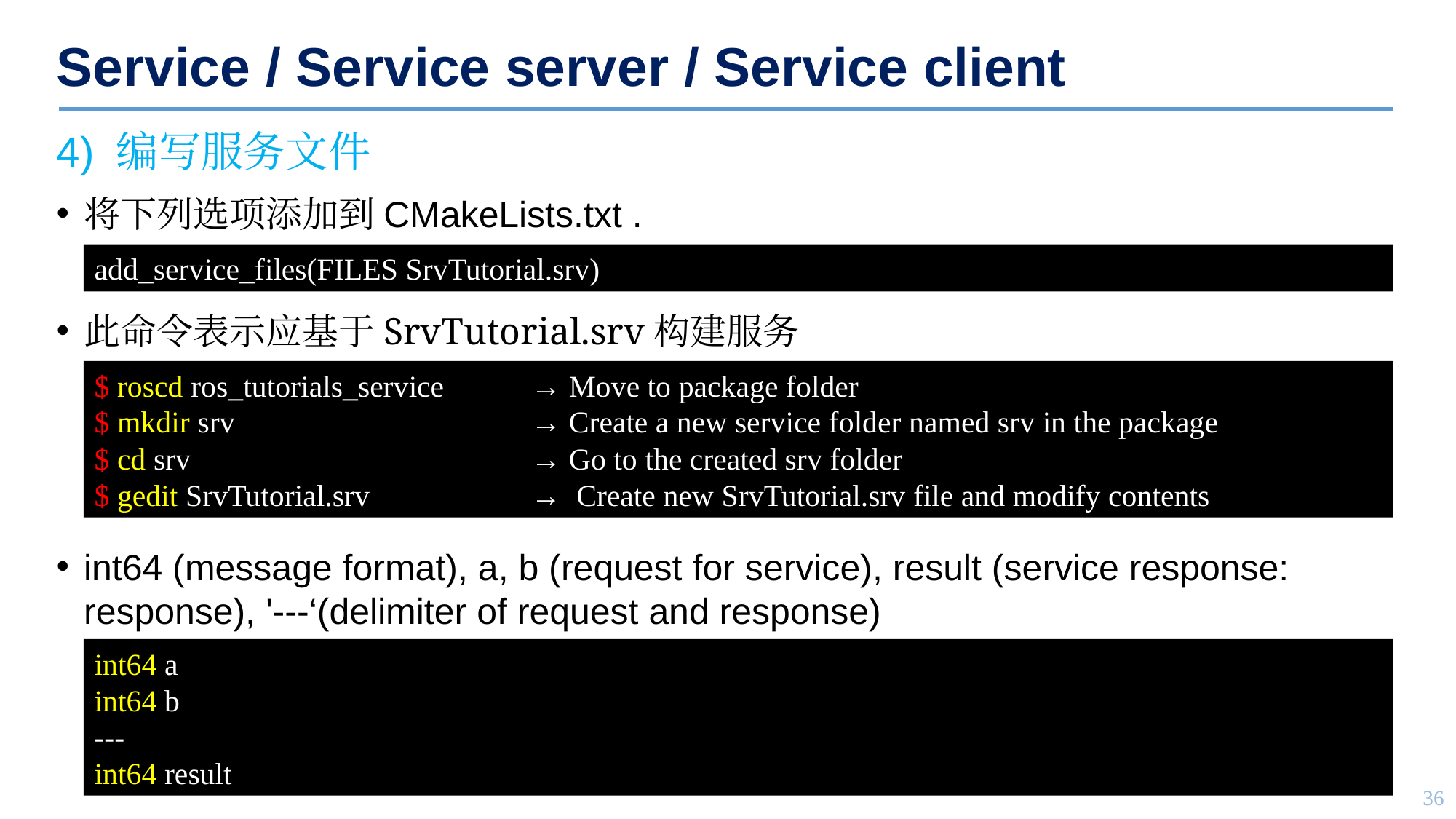

# Service / Service server / Service client
4) 编写服务文件
将下列选项添加到CMakeLists.txt .

此命令表示应基于SrvTutorial.srv构建服务

int64 (message format), a, b (request for service), result (service response: response), '---‘(delimiter of request and response)
add_service_files(FILES SrvTutorial.srv)
$ roscd ros_tutorials_service 	→ Move to package folder
$ mkdir srv 			→ Create a new service folder named srv in the package
$ cd srv 				→ Go to the created srv folder
$ gedit SrvTutorial.srv 		→  Create new SrvTutorial.srv file and modify contents
int64 a
int64 b
---
int64 result
36